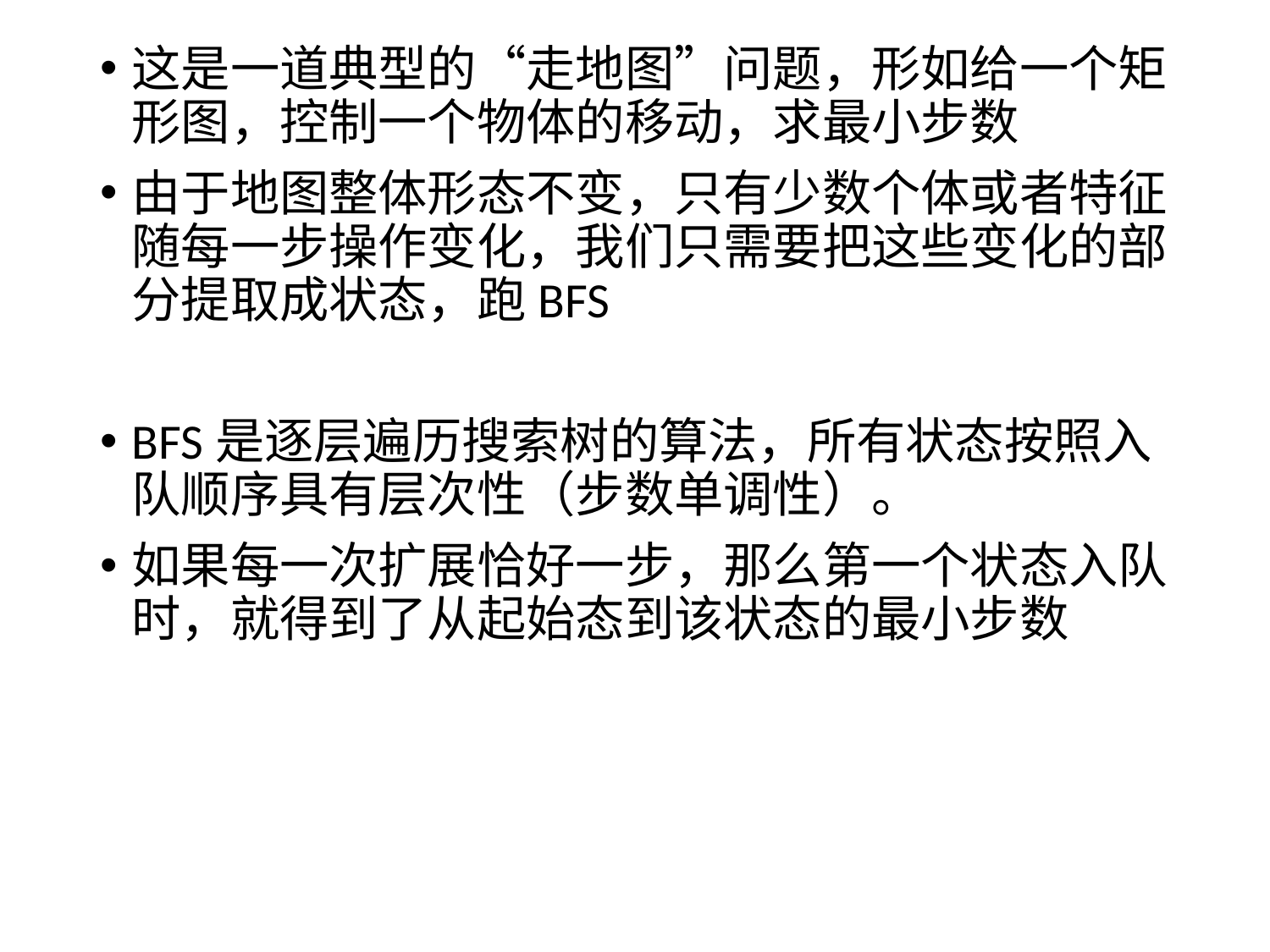

这是一道典型的“走地图”问题，形如给一个矩形图，控制一个物体的移动，求最小步数
由于地图整体形态不变，只有少数个体或者特征随每一步操作变化，我们只需要把这些变化的部分提取成状态，跑BFS

BFS是逐层遍历搜索树的算法，所有状态按照入队顺序具有层次性（步数单调性）。
如果每一次扩展恰好一步，那么第一个状态入队时，就得到了从起始态到该状态的最小步数